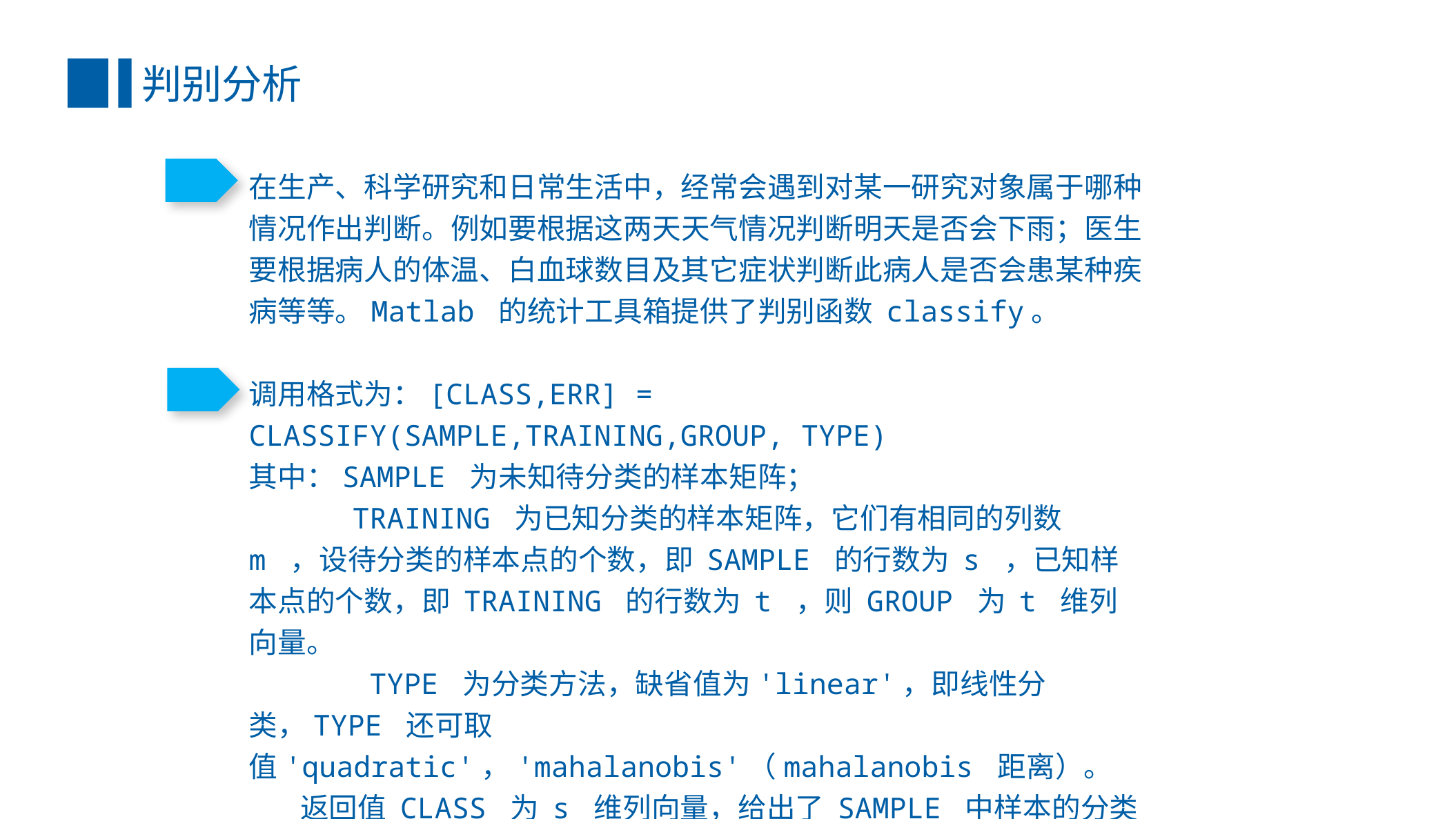

判别分析

在生产、科学研究和日常生活中，经常会遇到对某一研究对象属于哪种情况作出判断。例如要根据这两天天气情况判断明天是否会下雨；医生要根据病人的体温、白血球数目及其它症状判断此病人是否会患某种疾病等等。Matlab 的统计工具箱提供了判别函数 classify。

调用格式为：[CLASS,ERR] = CLASSIFY(SAMPLE,TRAINING,GROUP, TYPE)
其中：SAMPLE 为未知待分类的样本矩阵；
      TRAINING 为已知分类的样本矩阵，它们有相同的列数 m ，设待分类的样本点的个数，即 SAMPLE 的行数为 s ，已知样本点的个数，即 TRAINING 的行数为 t ，则 GROUP 为 t 维列向量。
       TYPE 为分类方法，缺省值为'linear'，即线性分类，TYPE 还可取值'quadratic'，'mahalanobis'（mahalanobis 距离）。
       返回值 CLASS 为 s 维列向量，给出了 SAMPLE 中样本的分类
       ERR 给出了分类误判率的估计值